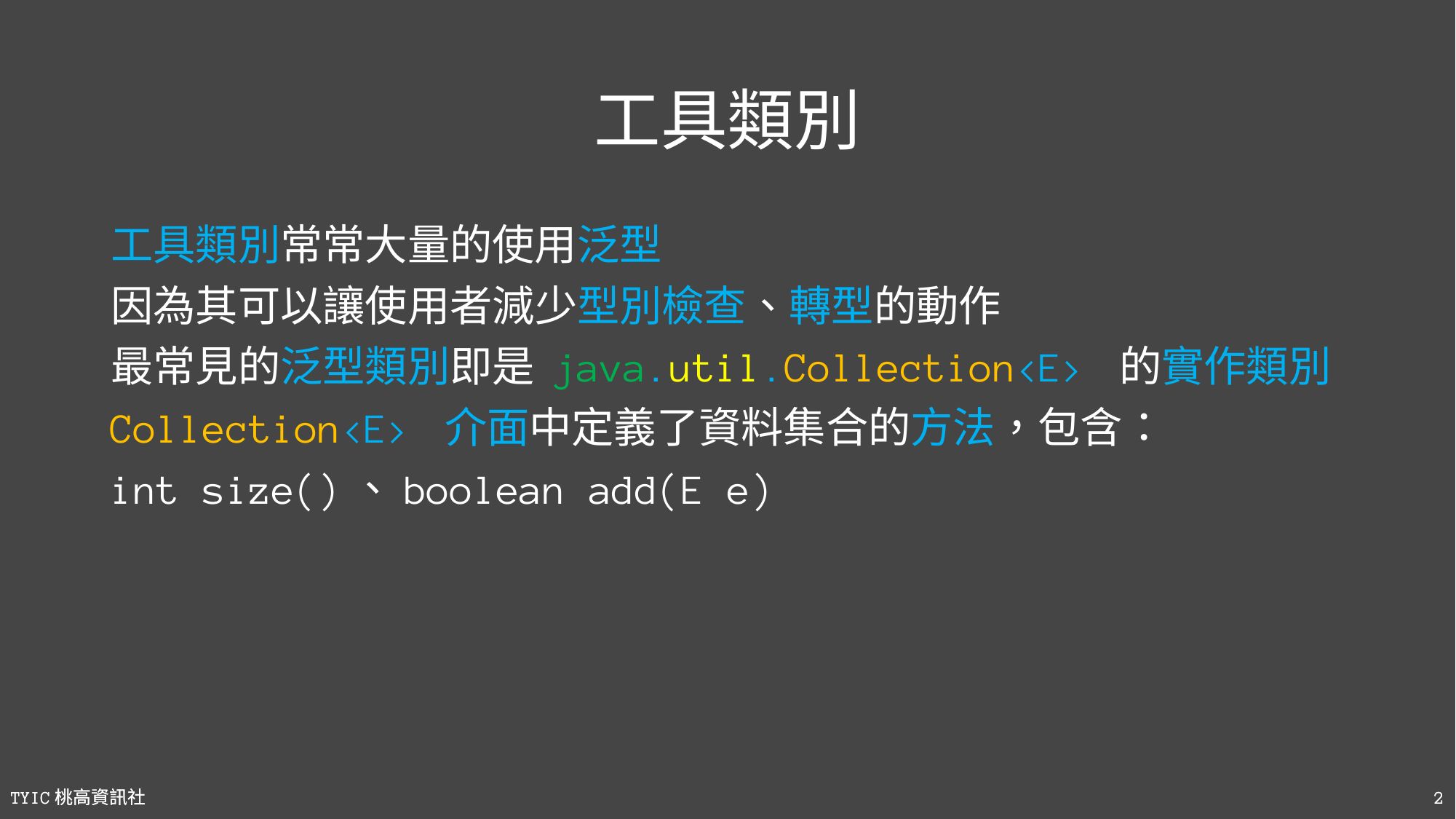

# 工具類別
工具類別常常大量的使用泛型
因為其可以讓使用者減少型別檢查、轉型的動作
最常見的泛型類別即是 java.util.Collection<E> 的實作類別
Collection<E> 介面中定義了資料集合的方法，包含：
int size()、boolean add(E e)